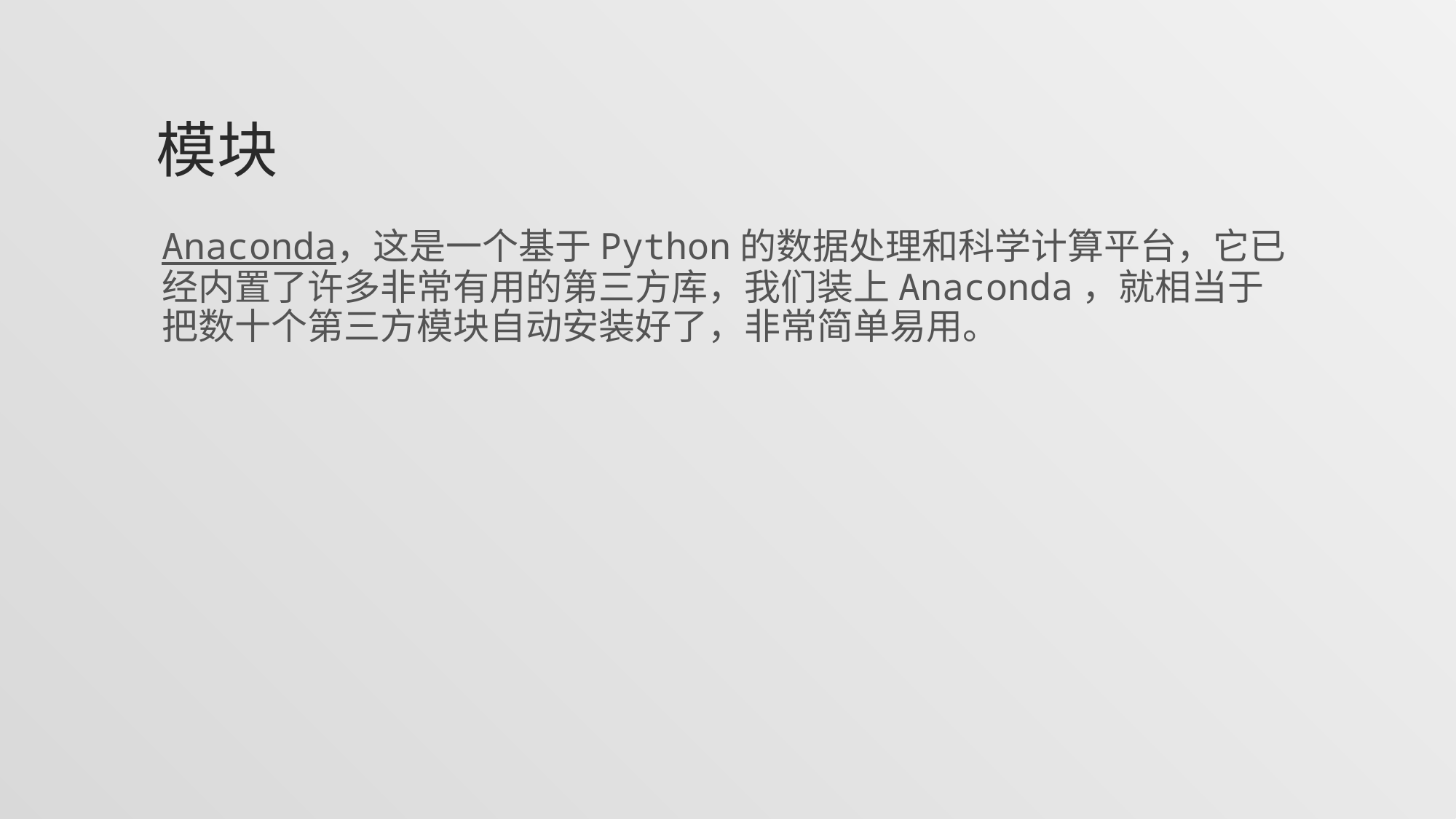

# 模块
Anaconda，这是一个基于Python的数据处理和科学计算平台，它已经内置了许多非常有用的第三方库，我们装上Anaconda，就相当于把数十个第三方模块自动安装好了，非常简单易用。